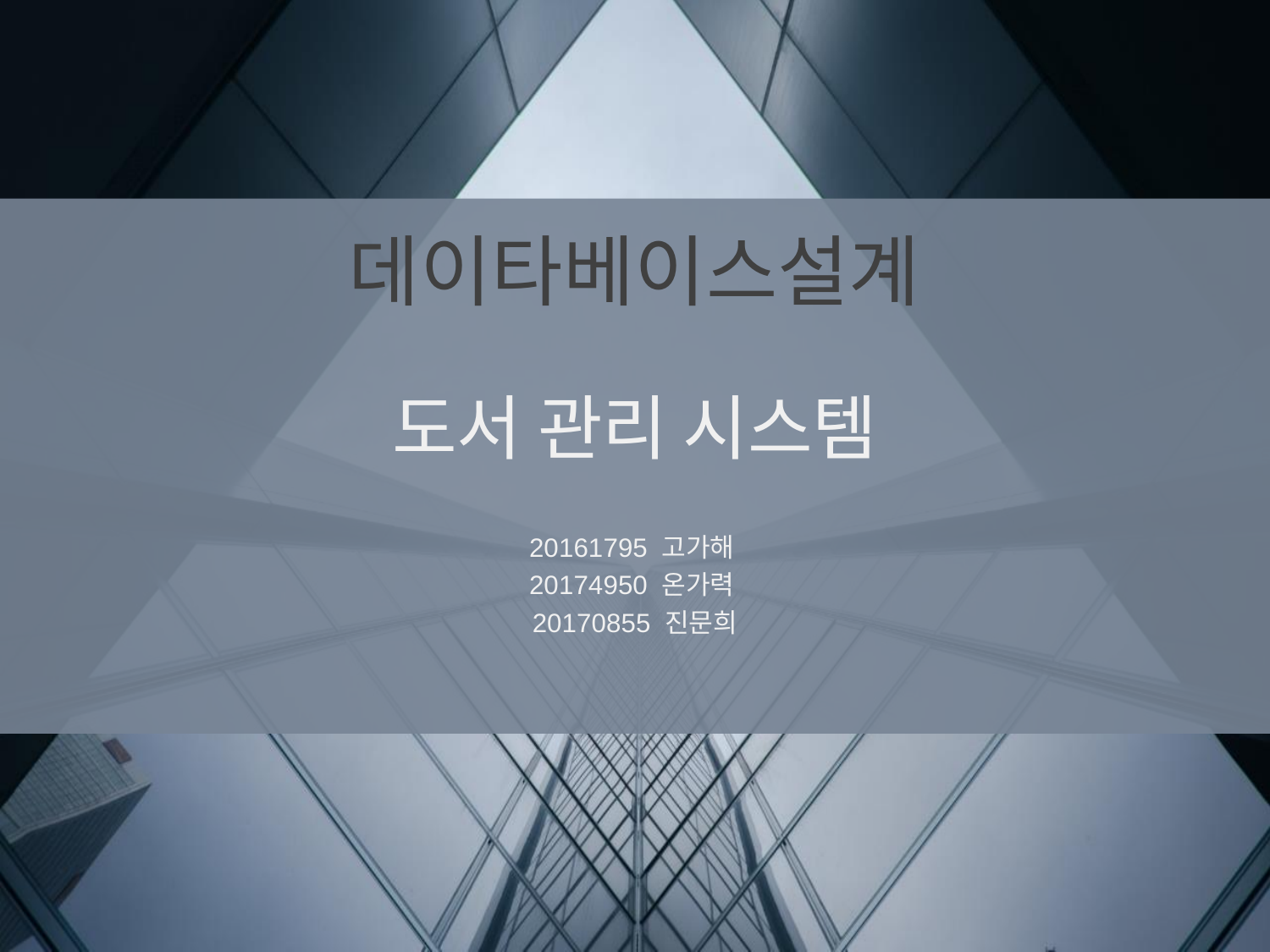

데이타베이스설계
# 도서 관리 시스템

20161795 고가해
20174950 온가력
20170855 진문희